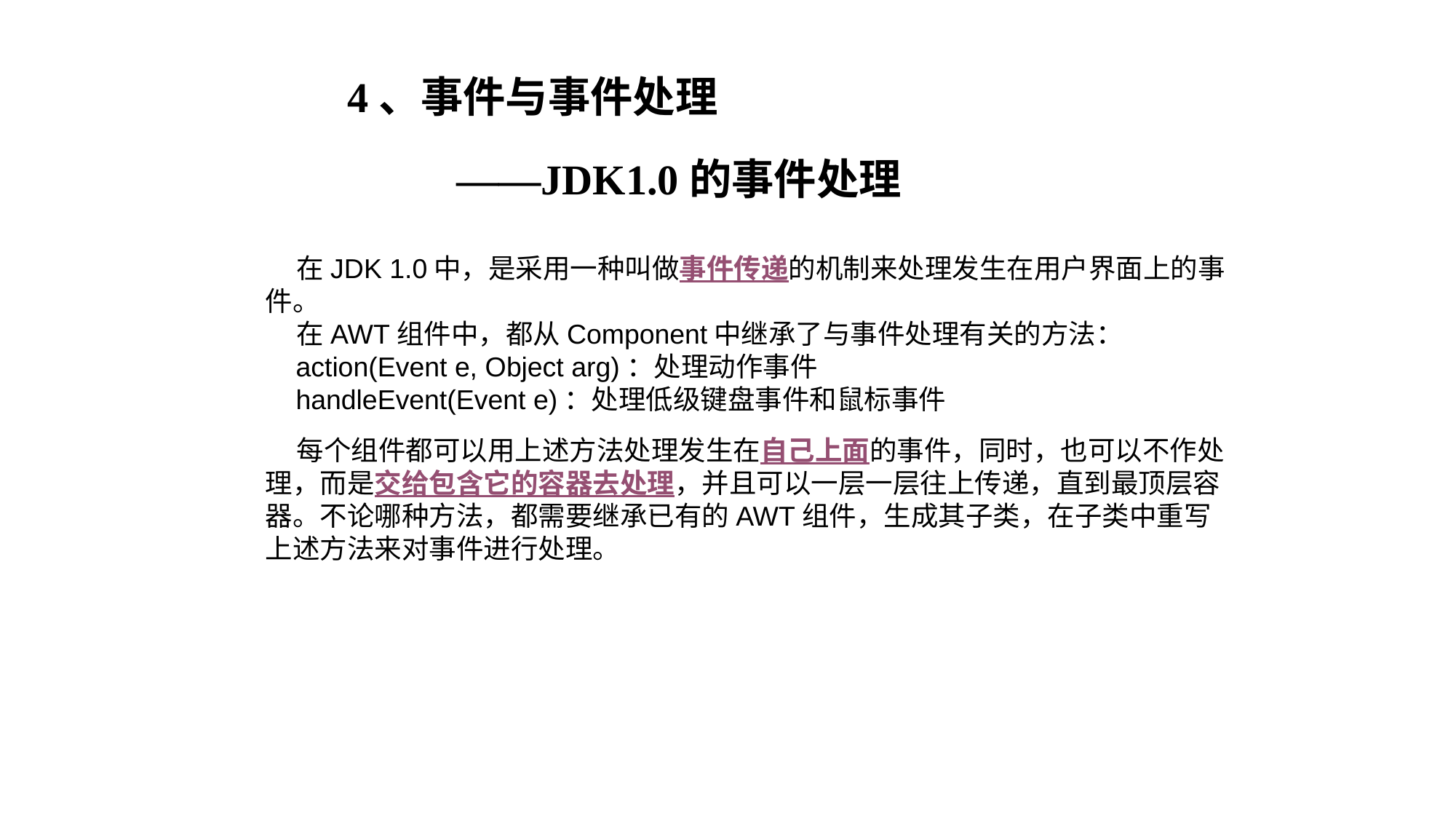

4、事件与事件处理
	——JDK1.0的事件处理
    在JDK 1.0中，是采用一种叫做事件传递的机制来处理发生在用户界面上的事件。
    在AWT组件中，都从Component中继承了与事件处理有关的方法：
    action(Event e, Object arg)：处理动作事件
    handleEvent(Event e)：处理低级键盘事件和鼠标事件

    每个组件都可以用上述方法处理发生在自己上面的事件，同时，也可以不作处理，而是交给包含它的容器去处理，并且可以一层一层往上传递，直到最顶层容器。不论哪种方法，都需要继承已有的AWT组件，生成其子类，在子类中重写上述方法来对事件进行处理。